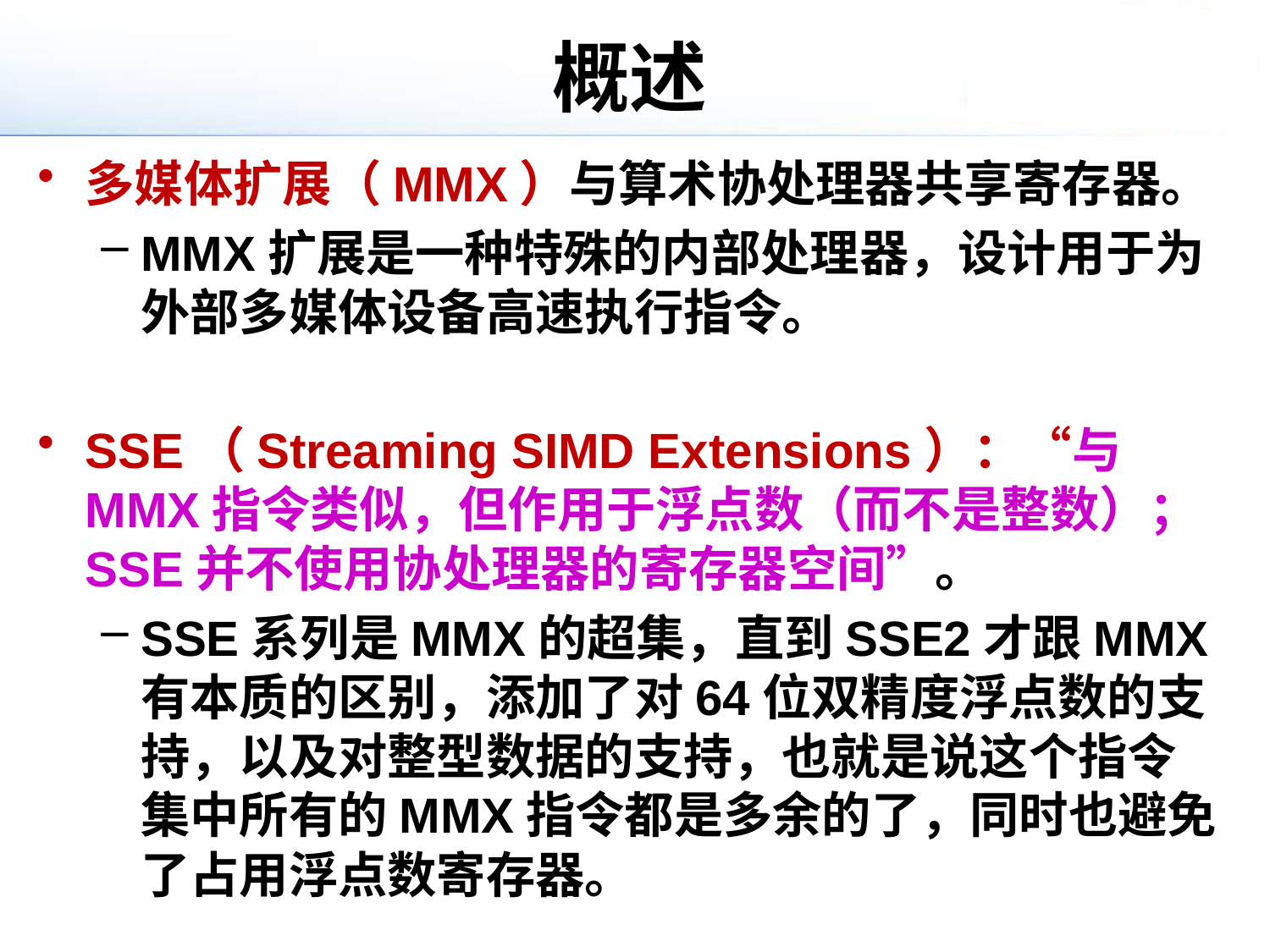

# 概述
多媒体扩展（MMX）与算术协处理器共享寄存器。
MMX扩展是一种特殊的内部处理器，设计用于为外部多媒体设备高速执行指令。

SSE（Streaming SIMD Extensions）：“与MMX指令类似，但作用于浮点数（而不是整数）；SSE并不使用协处理器的寄存器空间”。
SSE系列是MMX的超集，直到SSE2才跟MMX有本质的区别，添加了对64位双精度浮点数的支持，以及对整型数据的支持，也就是说这个指令集中所有的MMX指令都是多余的了，同时也避免了占用浮点数寄存器。